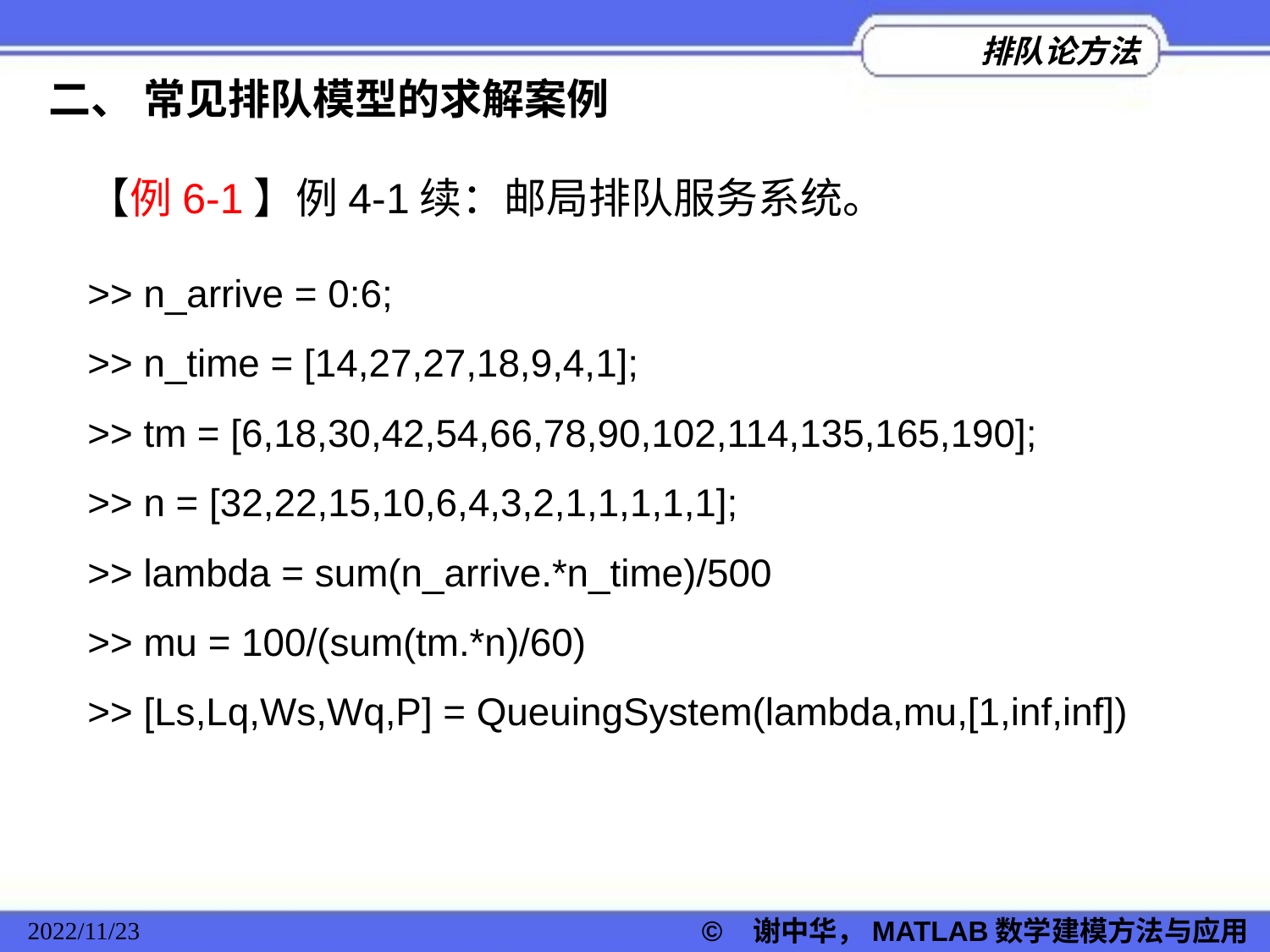

二、 常见排队模型的求解案例
【例6-1】例4-1续：邮局排队服务系统。
>> n_arrive = 0:6;
>> n_time = [14,27,27,18,9,4,1];
>> tm = [6,18,30,42,54,66,78,90,102,114,135,165,190];
>> n = [32,22,15,10,6,4,3,2,1,1,1,1,1];
>> lambda = sum(n_arrive.*n_time)/500
>> mu = 100/(sum(tm.*n)/60)
>> [Ls,Lq,Ws,Wq,P] = QueuingSystem(lambda,mu,[1,inf,inf])
2022/11/23
©   谢中华，MATLAB数学建模方法与应用